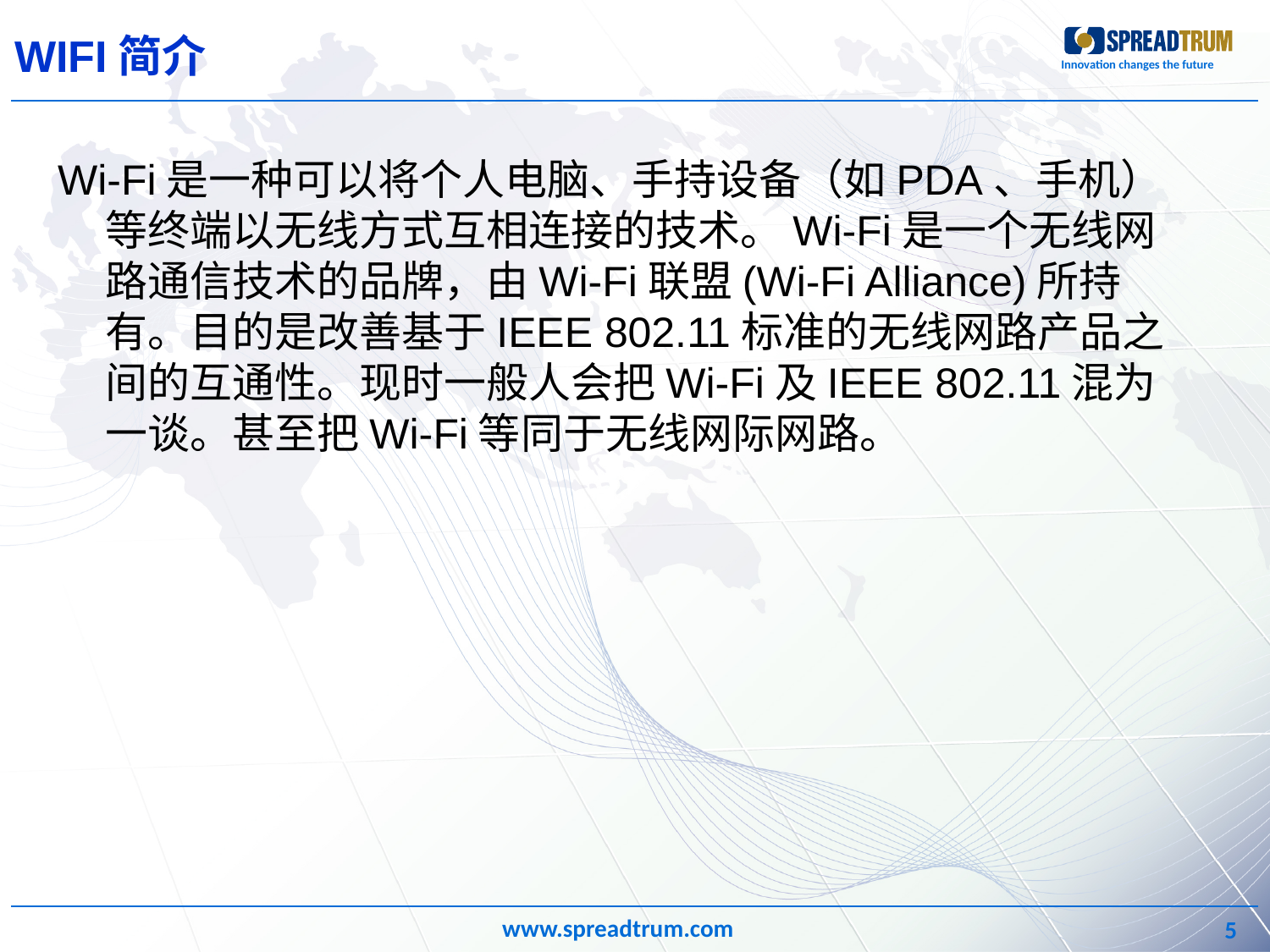

# WIFI简介
Wi-Fi是一种可以将个人电脑、手持设备（如PDA、手机）等终端以无线方式互相连接的技术。Wi-Fi是一个无线网路通信技术的品牌，由Wi-Fi联盟(Wi-Fi Alliance)所持有。目的是改善基于IEEE 802.11标准的无线网路产品之间的互通性。现时一般人会把Wi-Fi及IEEE 802.11混为一谈。甚至把Wi-Fi等同于无线网际网路。